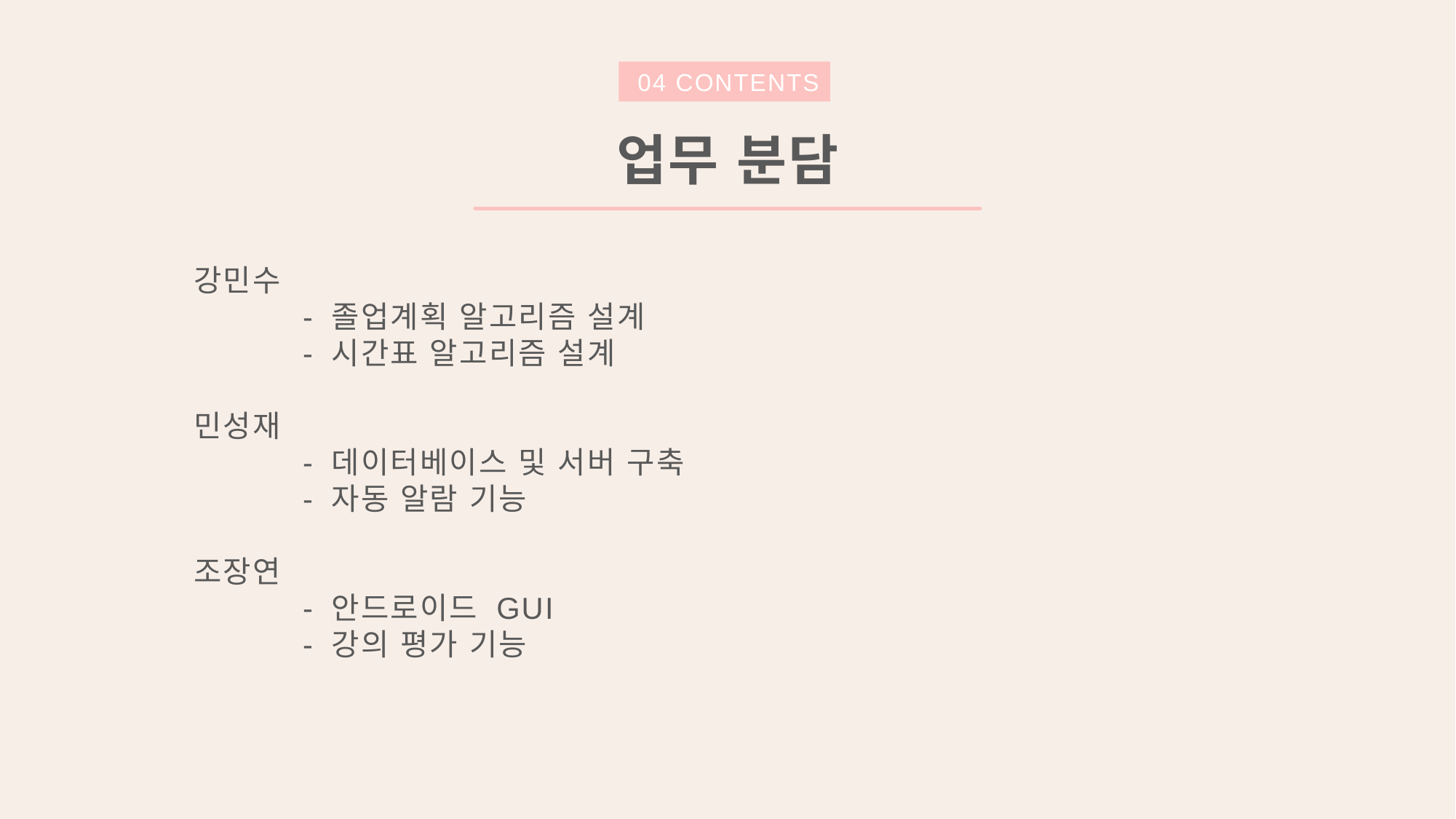

04 CONTENTS
업무 분담
강민수
	- 졸업계획 알고리즘 설계
	- 시간표 알고리즘 설계

민성재
	- 데이터베이스 및 서버 구축
	- 자동 알람 기능

조장연
	- 안드로이드 GUI
	- 강의 평가 기능